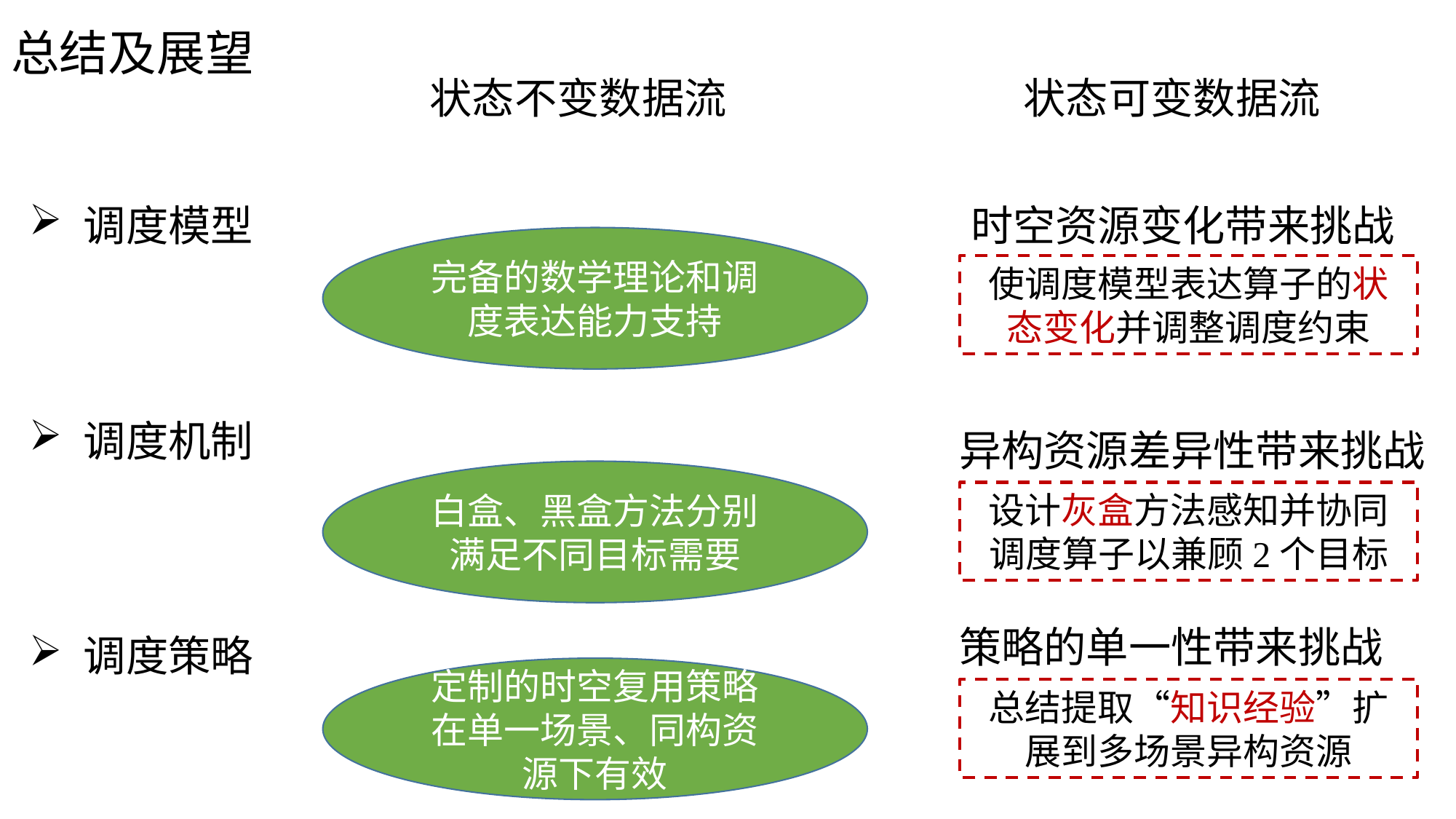

总结及展望
状态可变数据流
状态不变数据流
调度模型
时空资源变化带来挑战
完备的数学理论和调度表达能力支持
使调度模型表达算子的状态变化并调整调度约束
调度机制
异构资源差异性带来挑战
白盒、黑盒方法分别满足不同目标需要
设计灰盒方法感知并协同调度算子以兼顾2个目标
策略的单一性带来挑战
调度策略
定制的时空复用策略在单一场景、同构资源下有效
总结提取“知识经验”扩展到多场景异构资源